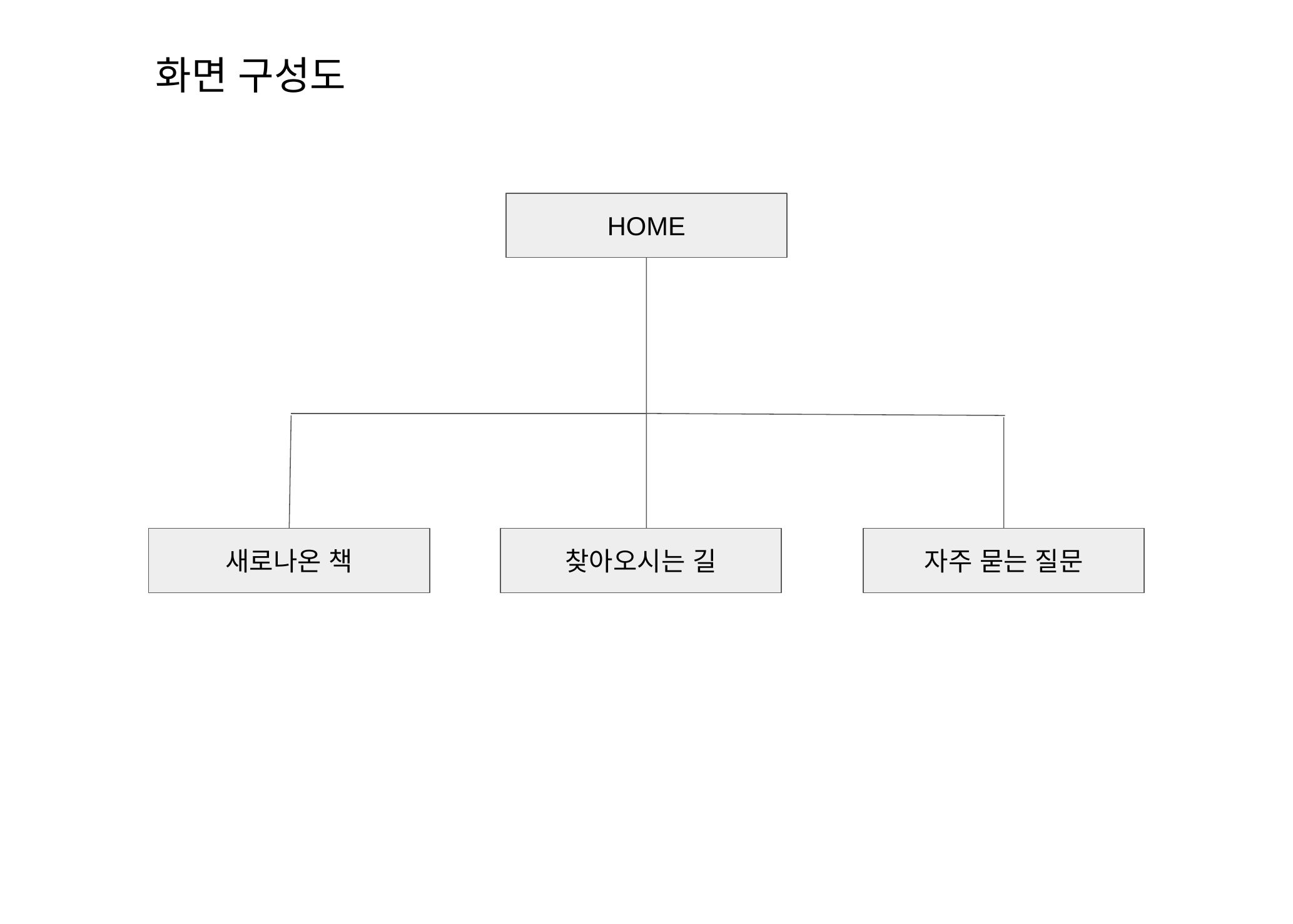

화면 구성도
HOME
새로나온 책
찾아오시는 길
자주 묻는 질문